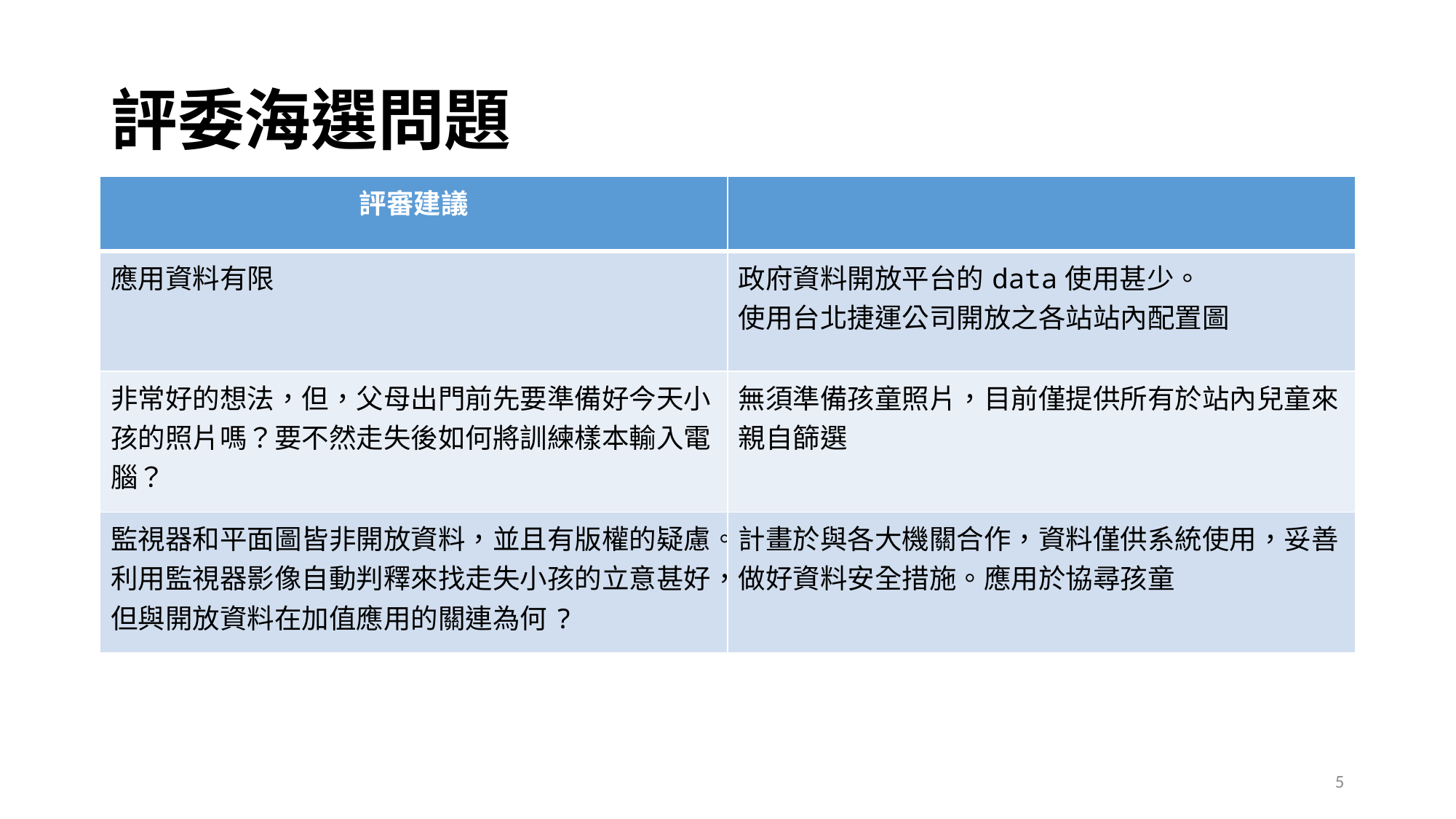

# 評委海選問題
| 評審建議 |  |
| --- | --- |
| 應用資料有限 | 政府資料開放平台的data使用甚少。 使用台北捷運公司開放之各站站內配置圖 |
| 非常好的想法，但，父母出門前先要準備好今天小孩的照片嗎？要不然走失後如何將訓練樣本輸入電腦？ | 無須準備孩童照片，目前僅提供所有於站內兒童來親自篩選 |
| 監視器和平面圖皆非開放資料，並且有版權的疑慮。利用監視器影像自動判釋來找走失小孩的立意甚好，但與開放資料在加值應用的關連為何? | 計畫於與各大機關合作，資料僅供系統使用，妥善做好資料安全措施。應用於協尋孩童 |
5